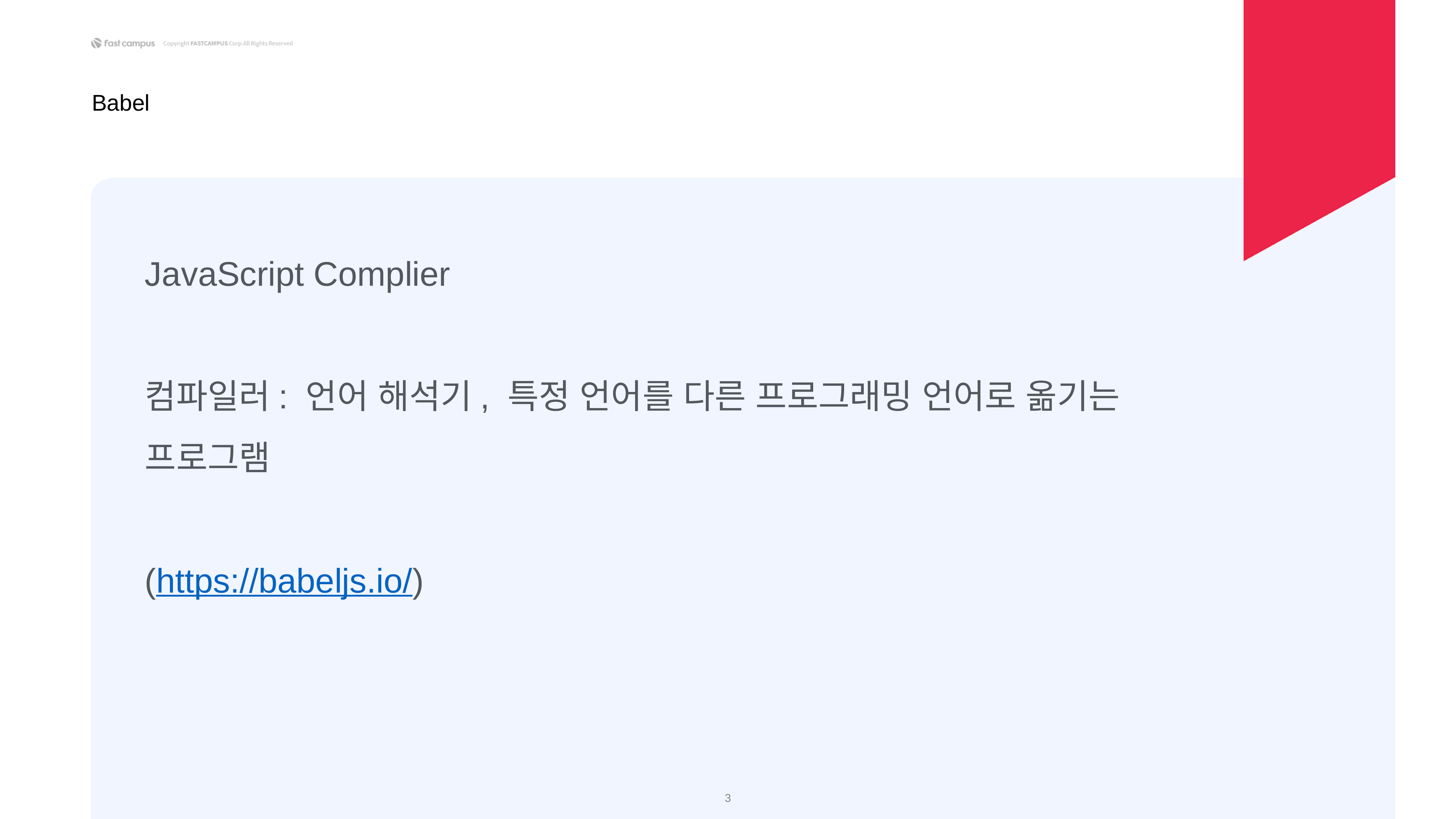

Babel
JavaScript Complier

컴파일러: 언어 해석기, 특정 언어를 다른 프로그래밍 언어로 옮기는 프로그램

(https://babeljs.io/)
3